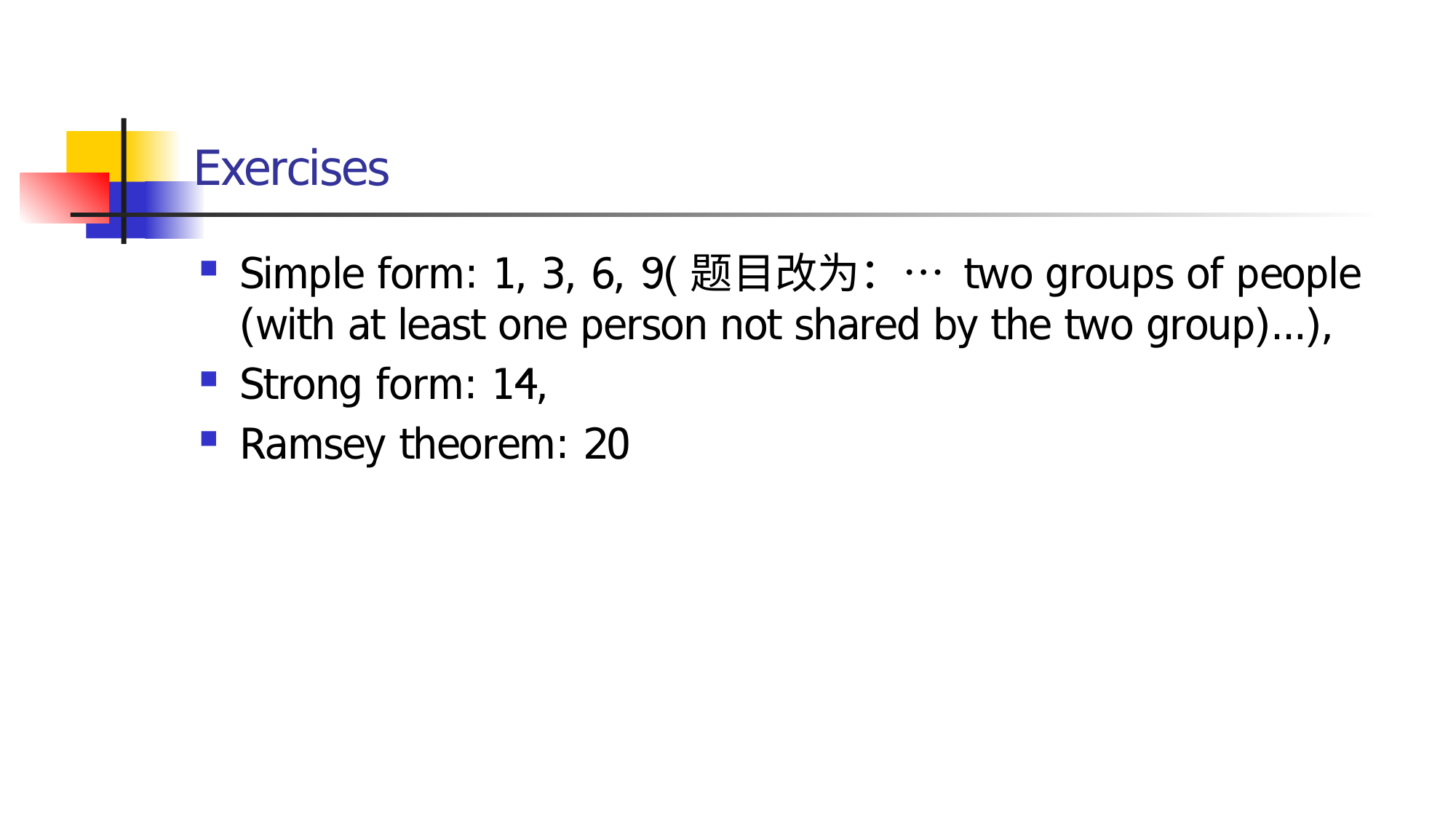

# Exercises
Simple form: 1, 3, 6, 9(题目改为：… two groups of people (with at least one person not shared by the two group)…),
Strong form: 14,
Ramsey theorem: 20